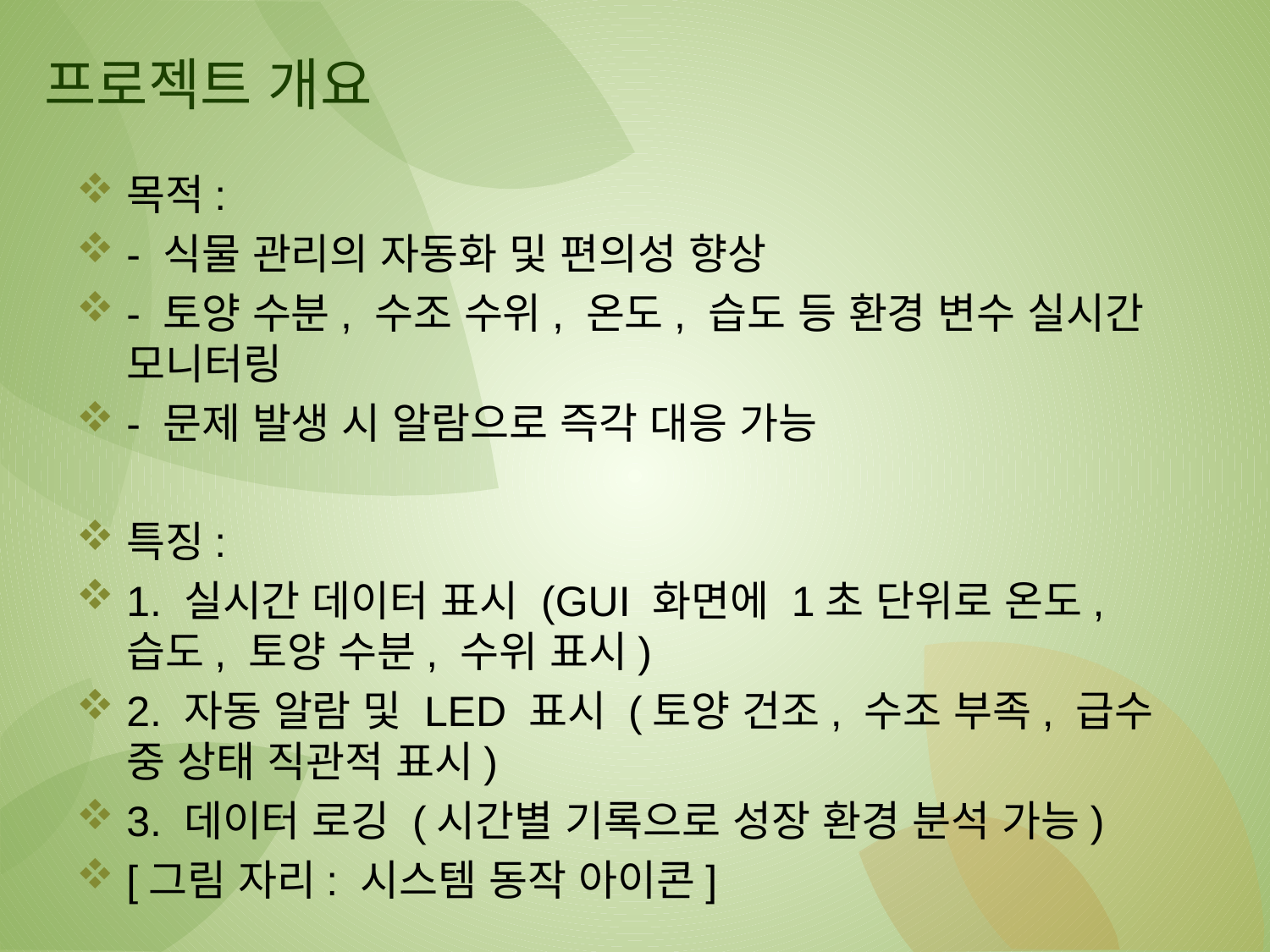

# 프로젝트 개요
목적:
- 식물 관리의 자동화 및 편의성 향상
- 토양 수분, 수조 수위, 온도, 습도 등 환경 변수 실시간 모니터링
- 문제 발생 시 알람으로 즉각 대응 가능

특징:
1. 실시간 데이터 표시 (GUI 화면에 1초 단위로 온도, 습도, 토양 수분, 수위 표시)
2. 자동 알람 및 LED 표시 (토양 건조, 수조 부족, 급수 중 상태 직관적 표시)
3. 데이터 로깅 (시간별 기록으로 성장 환경 분석 가능)
[그림 자리: 시스템 동작 아이콘]